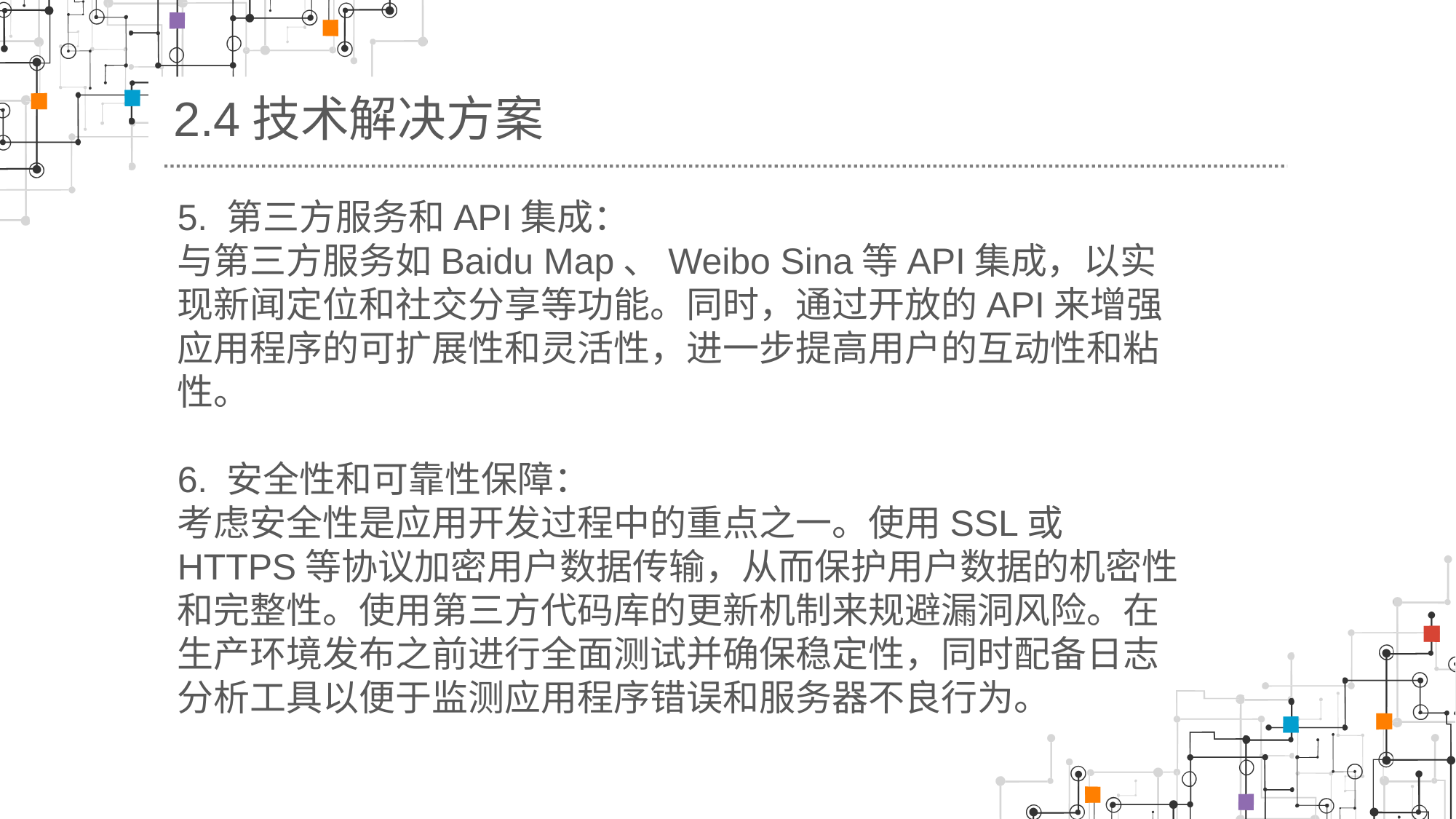

2.4技术解决方案

5. 第三方服务和API集成：
与第三方服务如Baidu Map、Weibo Sina等API集成，以实现新闻定位和社交分享等功能。同时，通过开放的API来增强应用程序的可扩展性和灵活性，进一步提高用户的互动性和粘性。

6. 安全性和可靠性保障：
考虑安全性是应用开发过程中的重点之一。使用SSL或HTTPS等协议加密用户数据传输，从而保护用户数据的机密性和完整性。使用第三方代码库的更新机制来规避漏洞风险。在生产环境发布之前进行全面测试并确保稳定性，同时配备日志分析工具以便于监测应用程序错误和服务器不良行为。
MORE THEN
YOU WAIT
TODAY